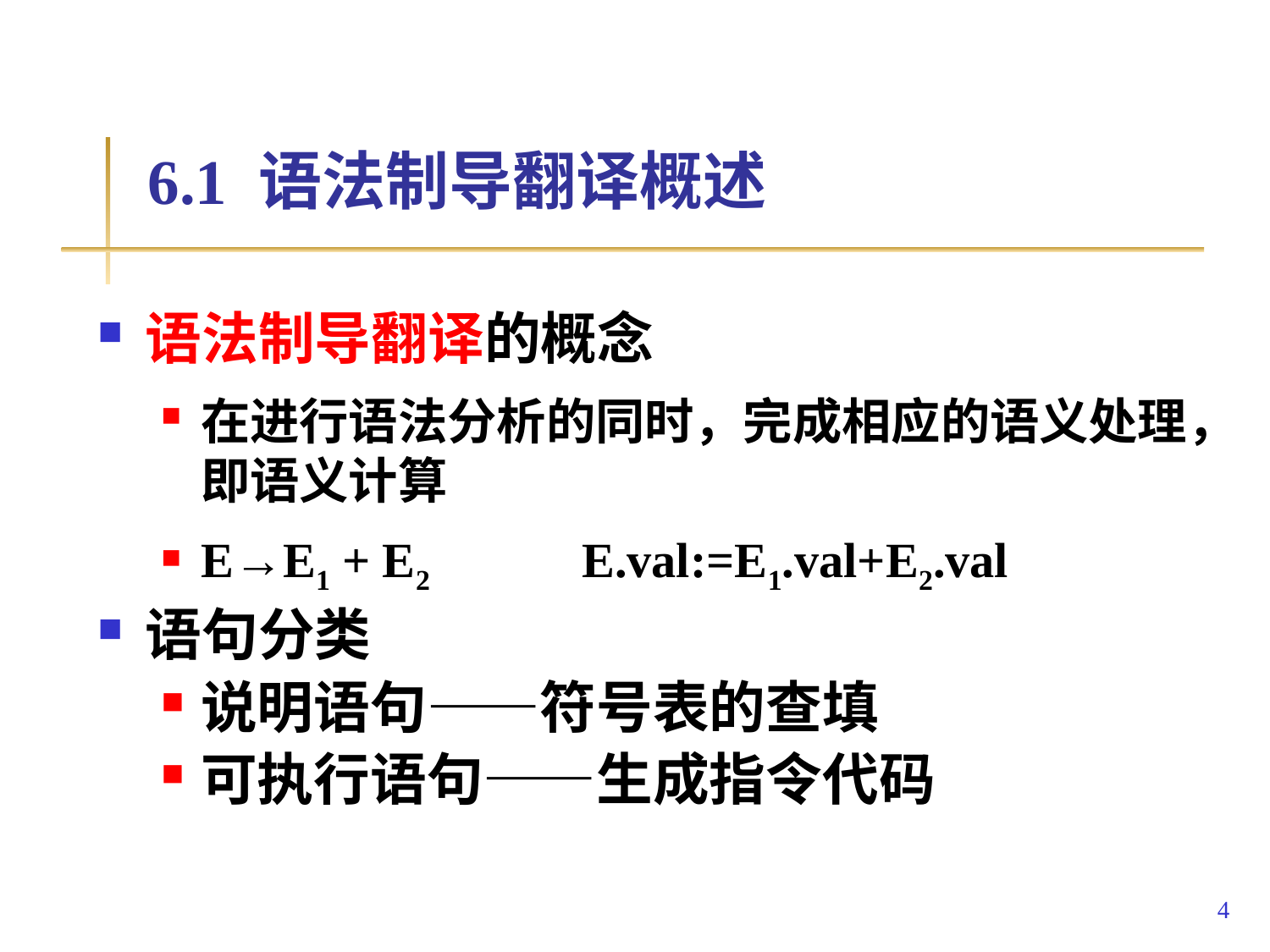

# 6.1 语法制导翻译概述
语法制导翻译的概念
在进行语法分析的同时，完成相应的语义处理，即语义计算
E→E1 + E2		E.val:=E1.val+E2.val
语句分类
说明语句——符号表的查填
可执行语句——生成指令代码
4